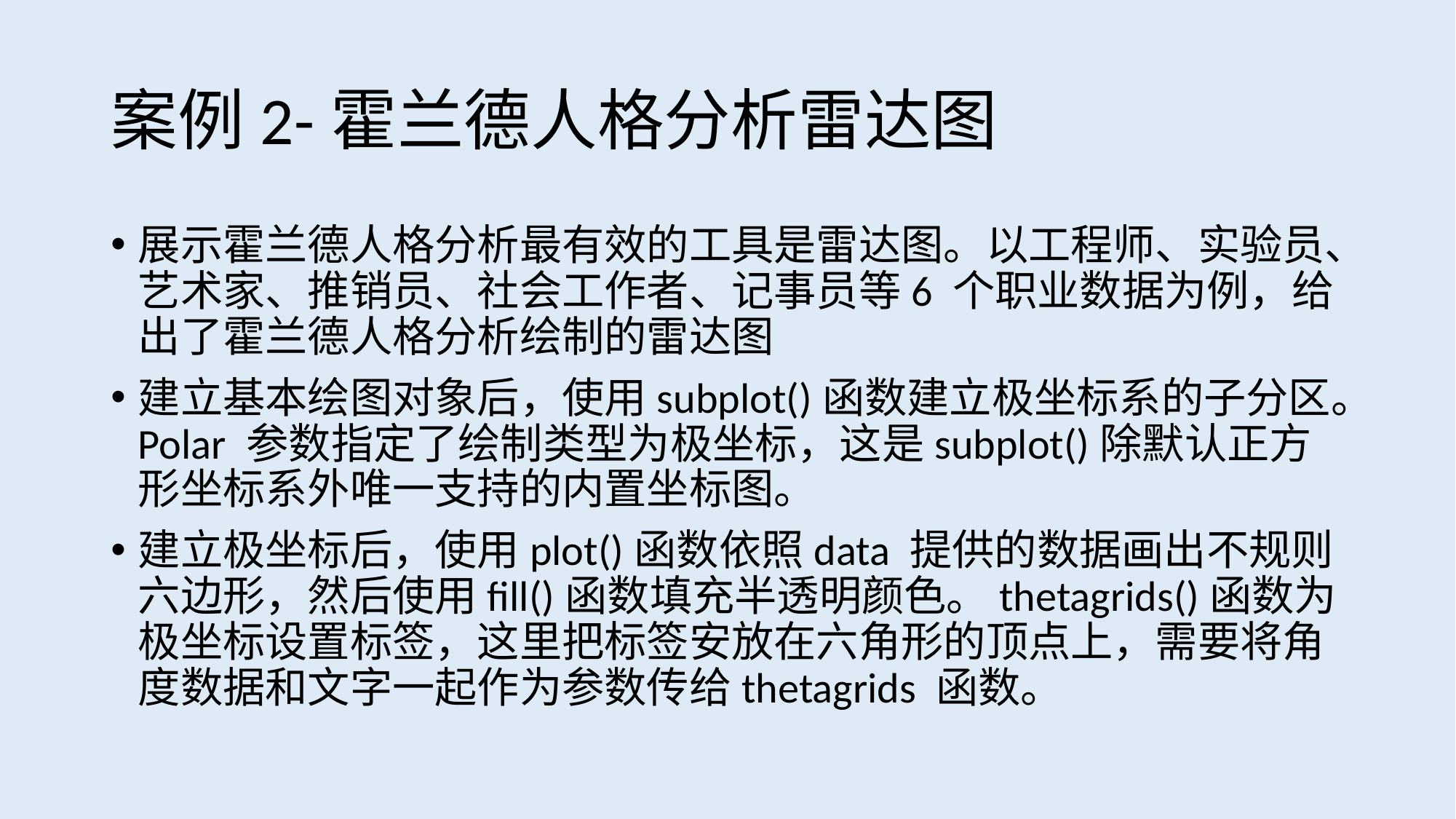

# 案例2-霍兰德人格分析雷达图
展示霍兰德人格分析最有效的工具是雷达图。以工程师、实验员、艺术家、推销员、社会工作者、记事员等6 个职业数据为例，给出了霍兰德人格分析绘制的雷达图
建立基本绘图对象后，使用subplot()函数建立极坐标系的子分区。Polar 参数指定了绘制类型为极坐标，这是subplot()除默认正方形坐标系外唯一支持的内置坐标图。
建立极坐标后，使用plot()函数依照data 提供的数据画出不规则六边形，然后使用fill()函数填充半透明颜色。thetagrids()函数为极坐标设置标签，这里把标签安放在六角形的顶点上，需要将角度数据和文字一起作为参数传给thetagrids 函数。